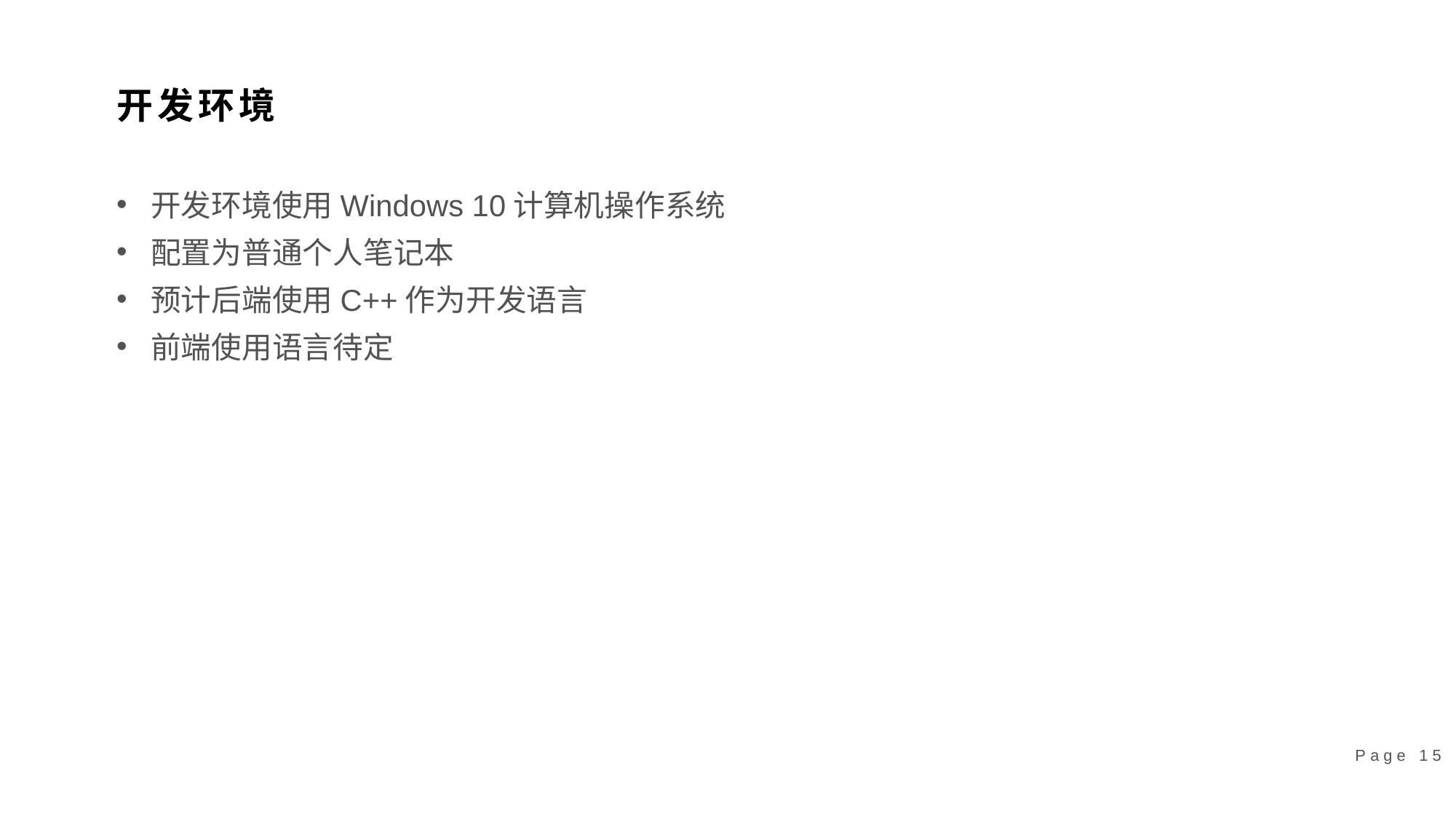

开发环境
开发环境使用Windows 10计算机操作系统
配置为普通个人笔记本
预计后端使用C++作为开发语言
前端使用语言待定
Page 15